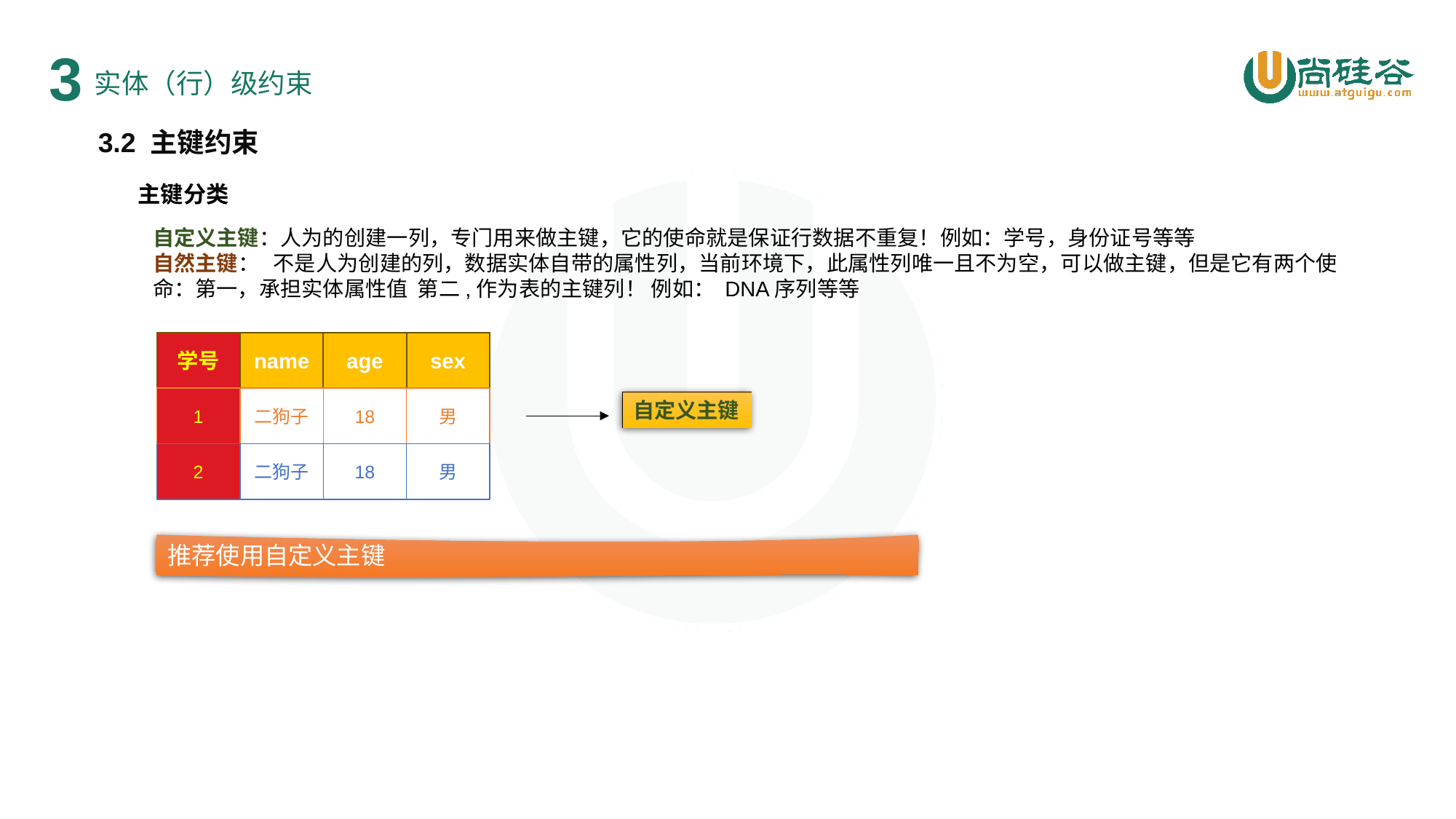

3
实体（行）级约束
3.2 主键约束
主键分类
自定义主键：人为的创建一列，专门用来做主键，它的使命就是保证行数据不重复！例如：学号，身份证号等等
自然主键：   不是人为创建的列，数据实体自带的属性列，当前环境下，此属性列唯一且不为空，可以做主键，但是它有两个使命：第一，承担实体属性值  第二,作为表的主键列！ 例如： DNA序列等等
学号
name
age
sex
1
二狗子
18
男
自定义主键
2
二狗子
18
男
推荐使用自定义主键